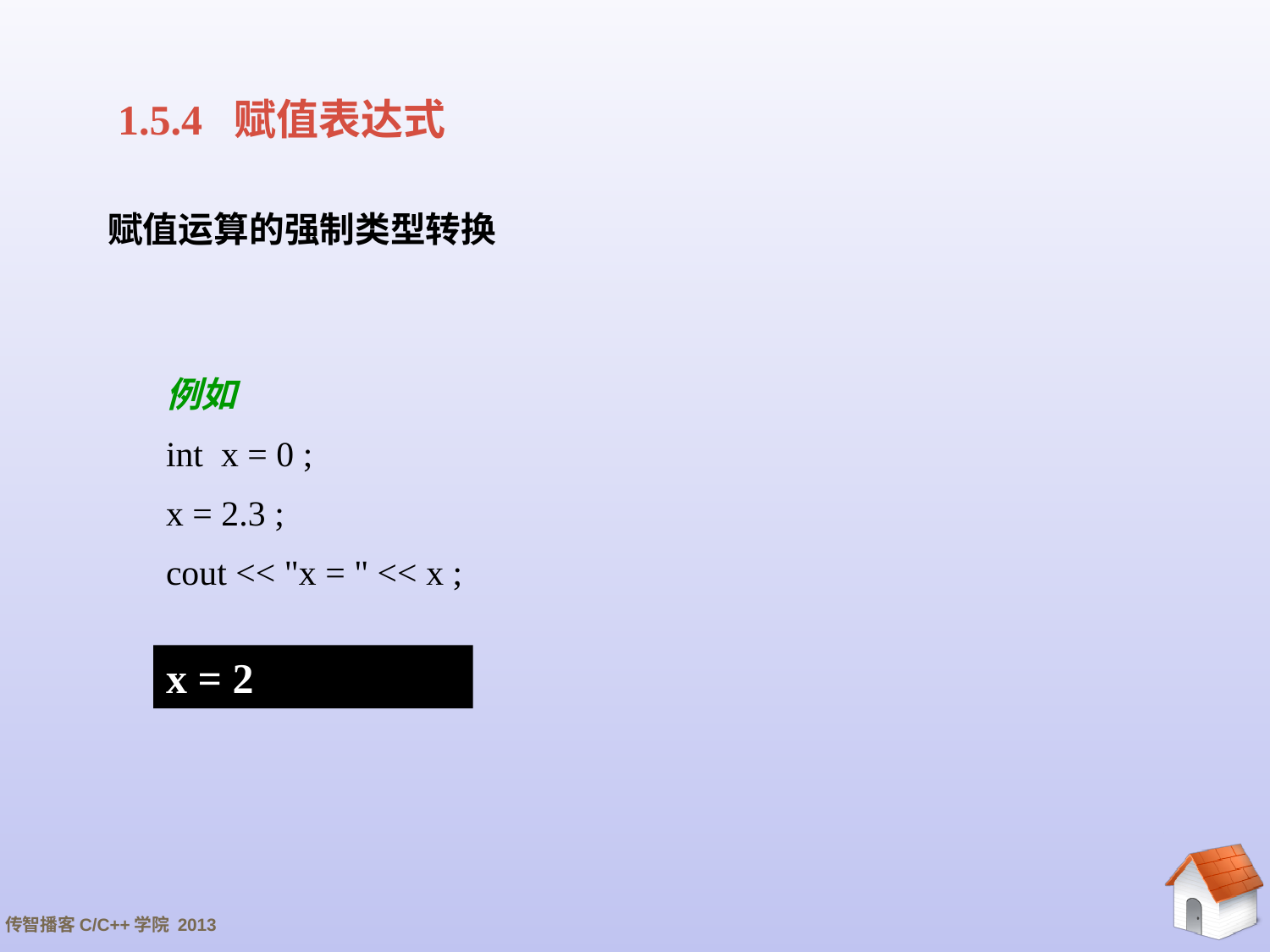

# 1.5.4  赋值表达式
赋值运算的强制类型转换
例如
int  x = 0 ;
x = 2.3 ;
cout << "x = " << x ;
x = 2